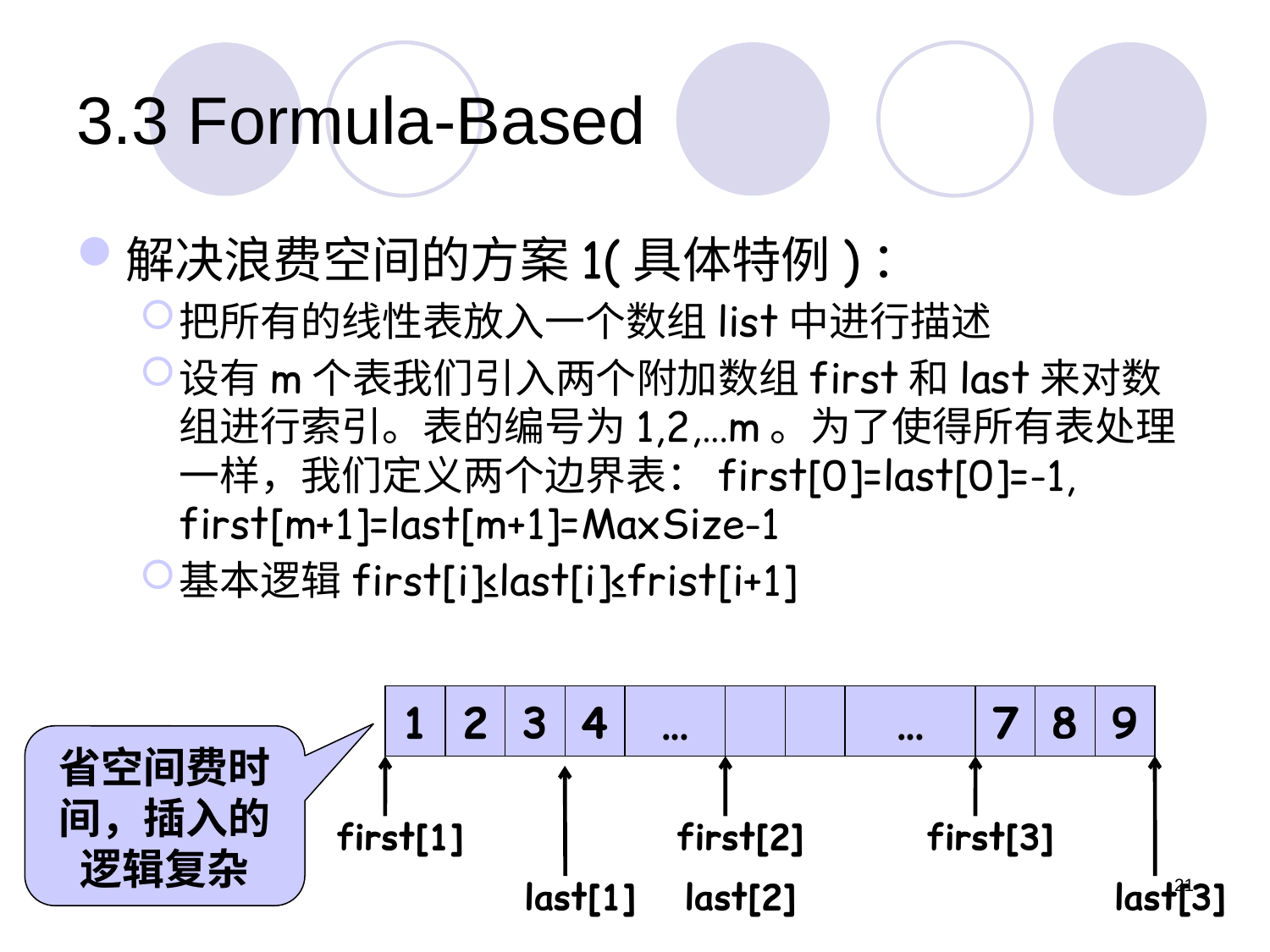

# 3.3 Formula-Based
解决浪费空间的方案1(具体特例)：
把所有的线性表放入一个数组list中进行描述
设有m个表我们引入两个附加数组first和last来对数组进行索引。表的编号为1,2,…m。为了使得所有表处理一样，我们定义两个边界表：first[0]=last[0]=-1, first[m+1]=last[m+1]=MaxSize-1
基本逻辑first[i]≤last[i]≤frist[i+1]
1
2
3
4
…

…
7
8
9

last[3]

first[1]

first[3]

last[1]
first[2]
last[2]
省空间费时间，插入的逻辑复杂
19.9.25
21